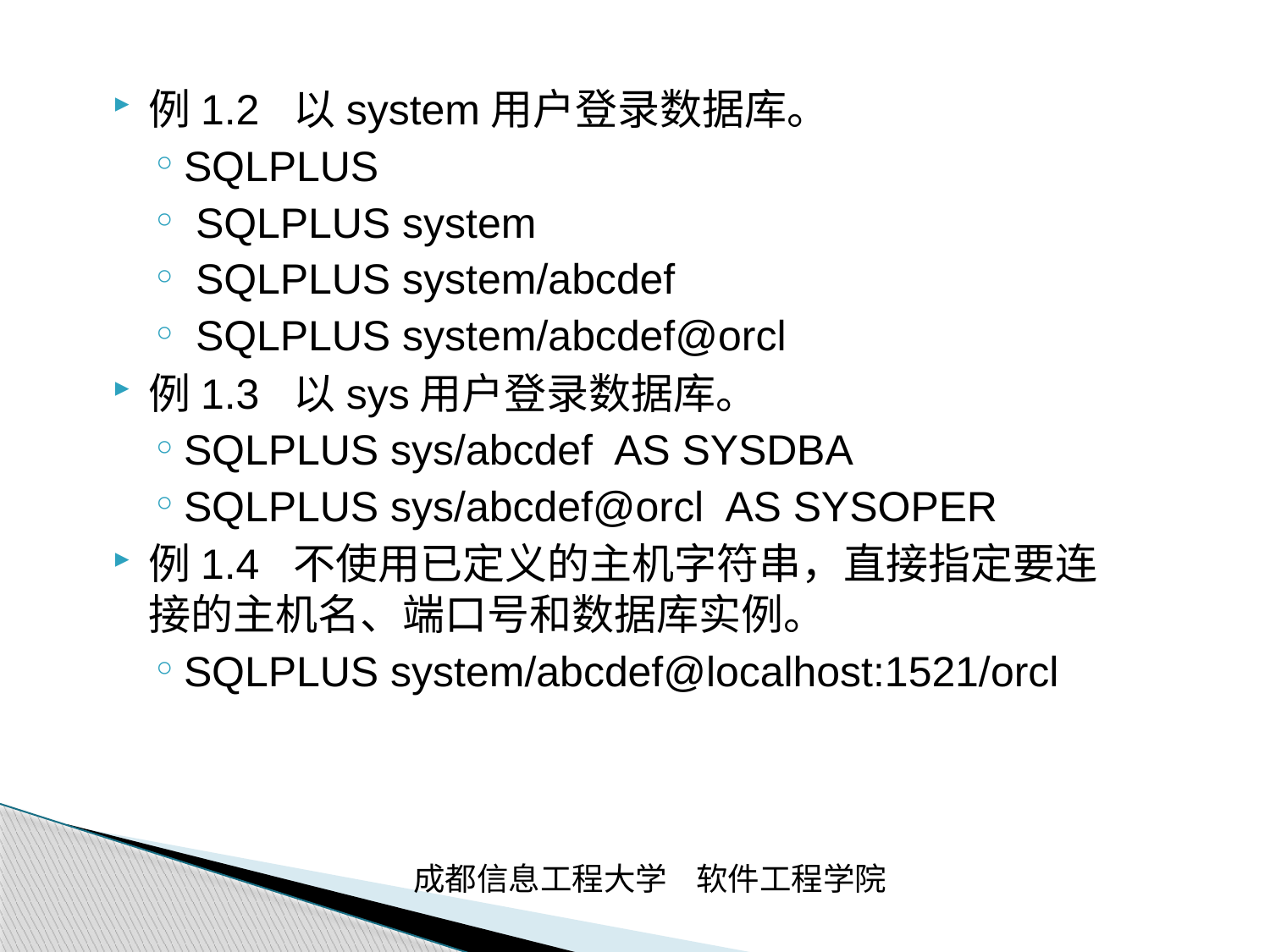

#
例1.2  以system用户登录数据库。
SQLPLUS
 SQLPLUS system
 SQLPLUS system/abcdef
 SQLPLUS system/abcdef@orcl
例1.3  以sys用户登录数据库。
SQLPLUS sys/abcdef  AS SYSDBA
SQLPLUS sys/abcdef@orcl  AS SYSOPER
例1.4  不使用已定义的主机字符串，直接指定要连接的主机名、端口号和数据库实例。
SQLPLUS system/abcdef@localhost:1521/orcl